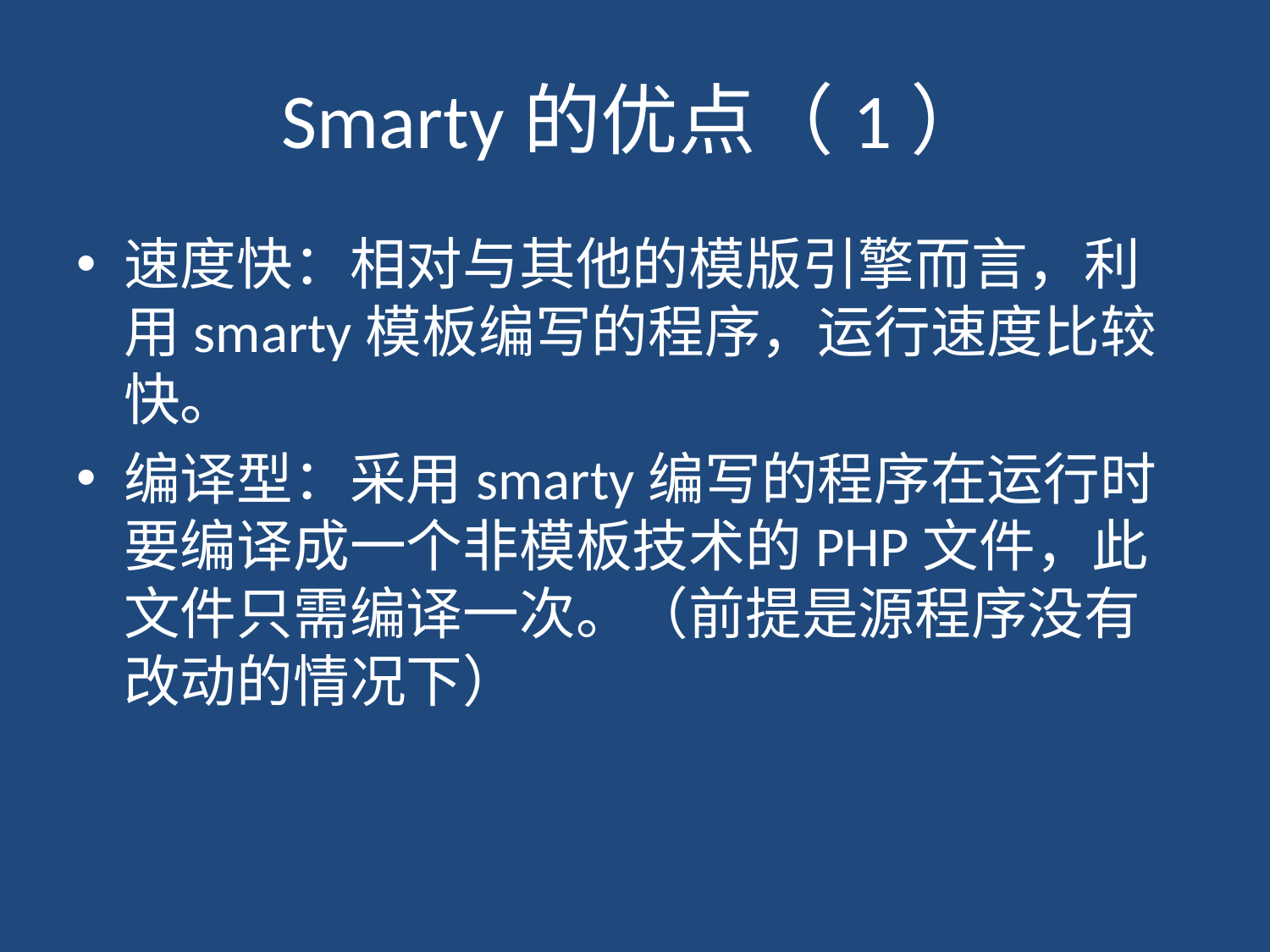

# Smarty的优点（1）
速度快：相对与其他的模版引擎而言，利用smarty模板编写的程序，运行速度比较快。
编译型：采用smarty编写的程序在运行时要编译成一个非模板技术的PHP文件，此文件只需编译一次。（前提是源程序没有改动的情况下）